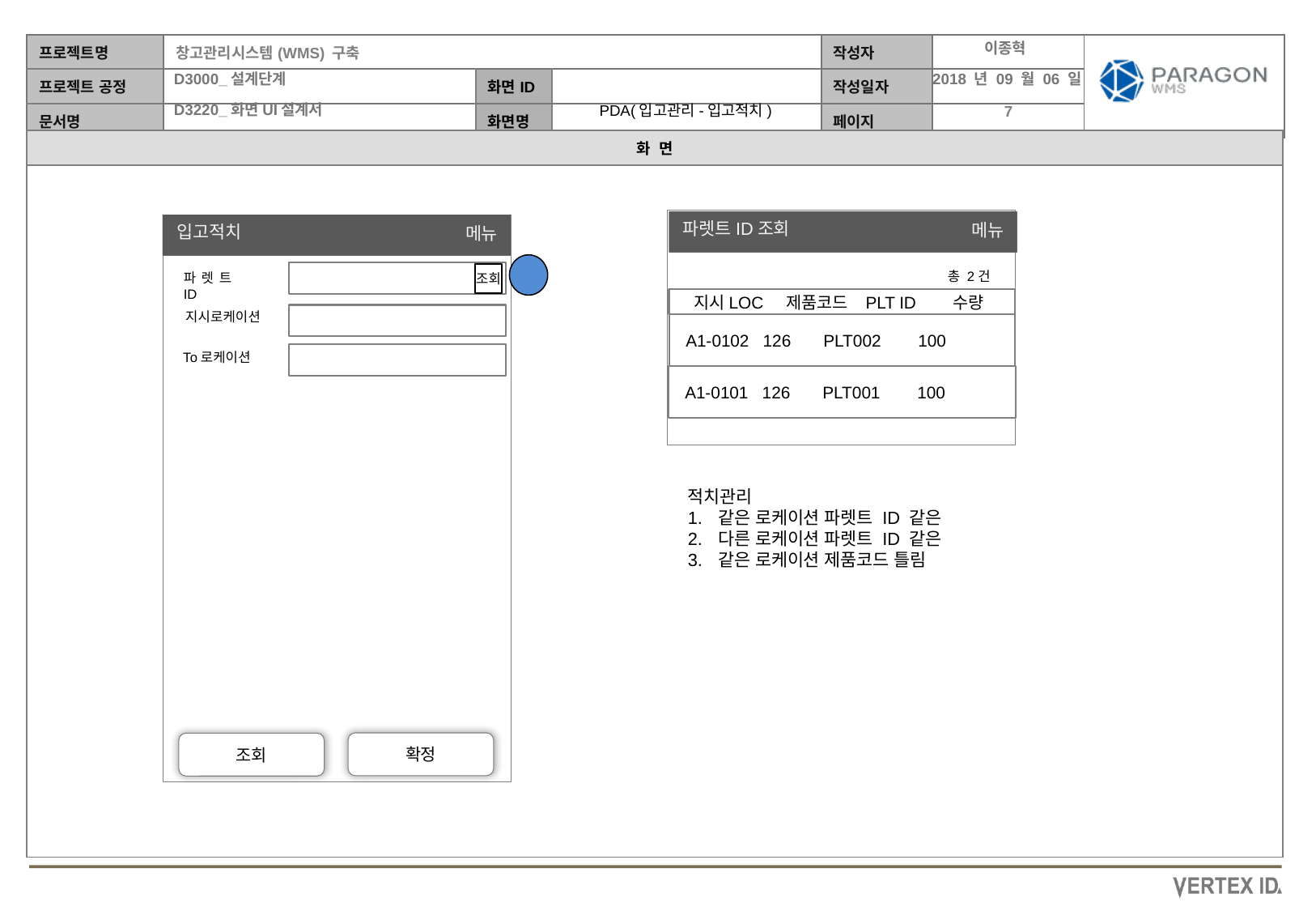

이종혁
2018 년 09 월 06 일
PDA(입고관리-입고적치)

파렛트ID조회
메뉴

입고적치

메뉴

총 2건

파렛트ID
조회
  지시LOC    제품코드   PLT ID       수량
지시로케이션

 A1-0102   126       PLT002        100
To로케이션

 A1-0101   126       PLT001        100
적치관리
같은 로케이션 파렛트 ID 같은
다른 로케이션 파렛트 ID 같은
같은 로케이션 제품코드 틀림
확정
조회